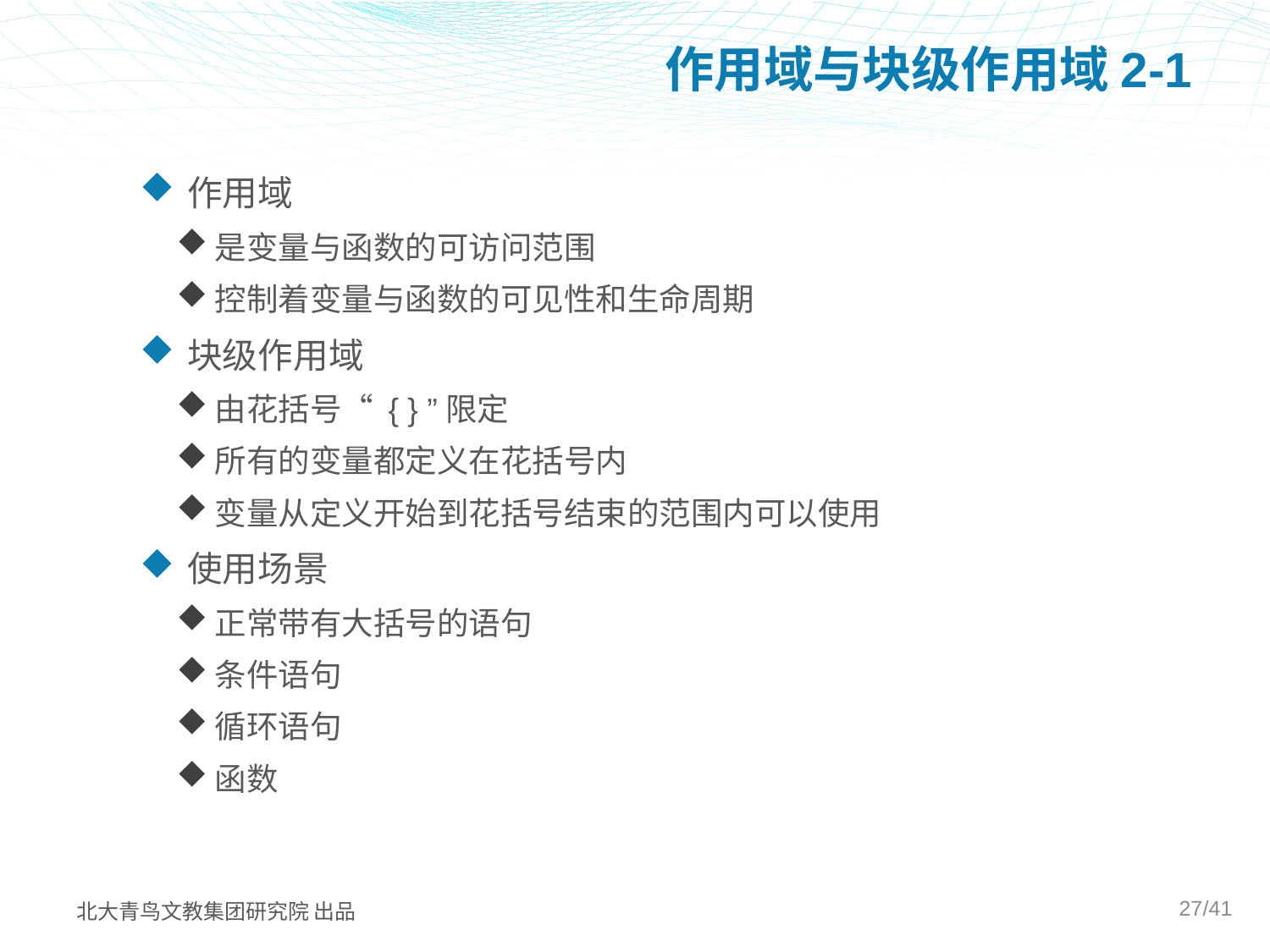

# 作用域与块级作用域2-1
作用域
是变量与函数的可访问范围
控制着变量与函数的可见性和生命周期
块级作用域
由花括号“ { } ”限定
所有的变量都定义在花括号内
变量从定义开始到花括号结束的范围内可以使用
使用场景
正常带有大括号的语句
条件语句
循环语句
函数

27/41